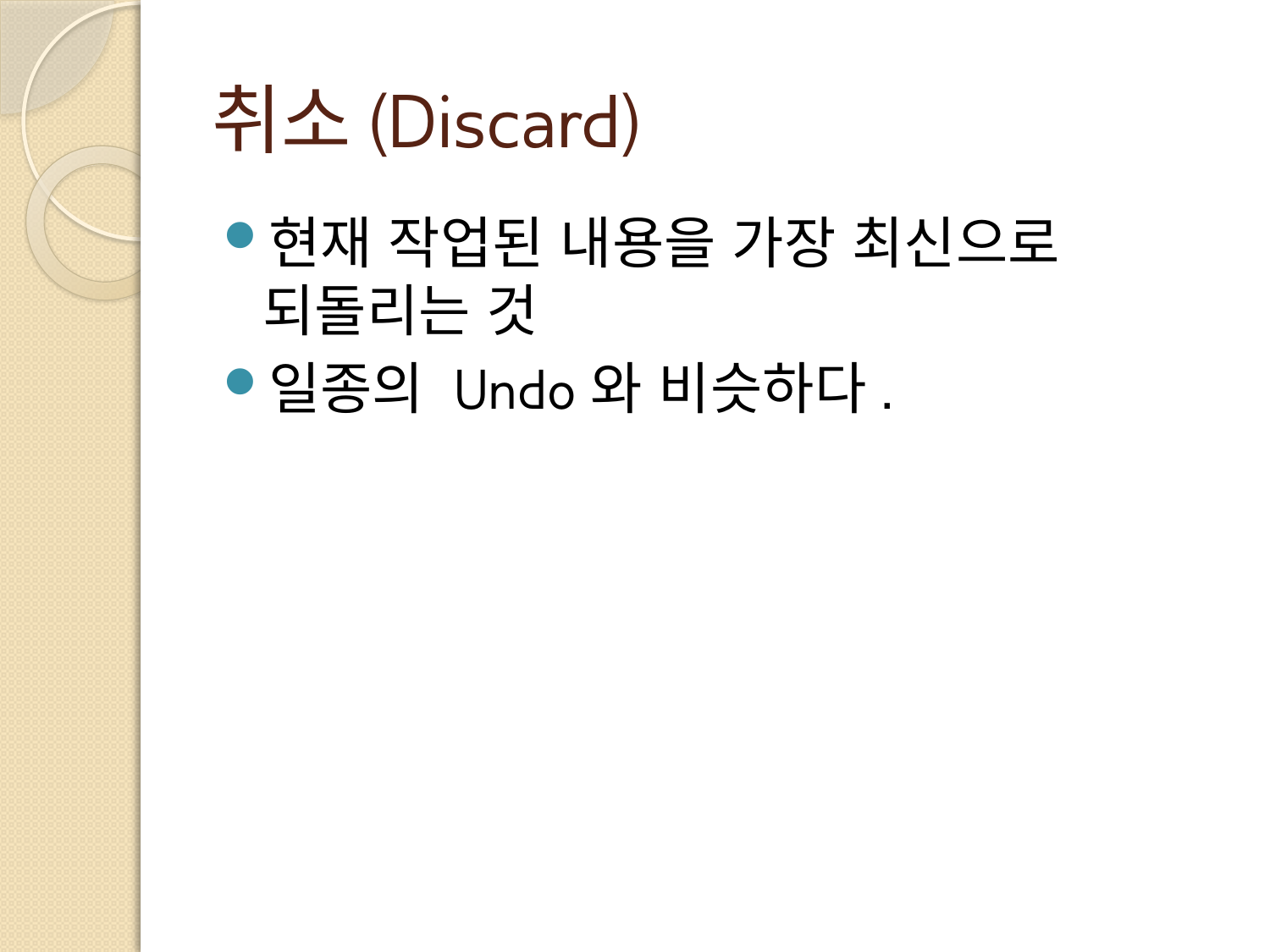

# 취소(Discard)
현재 작업된 내용을 가장 최신으로 되돌리는 것
일종의 Undo와 비슷하다.